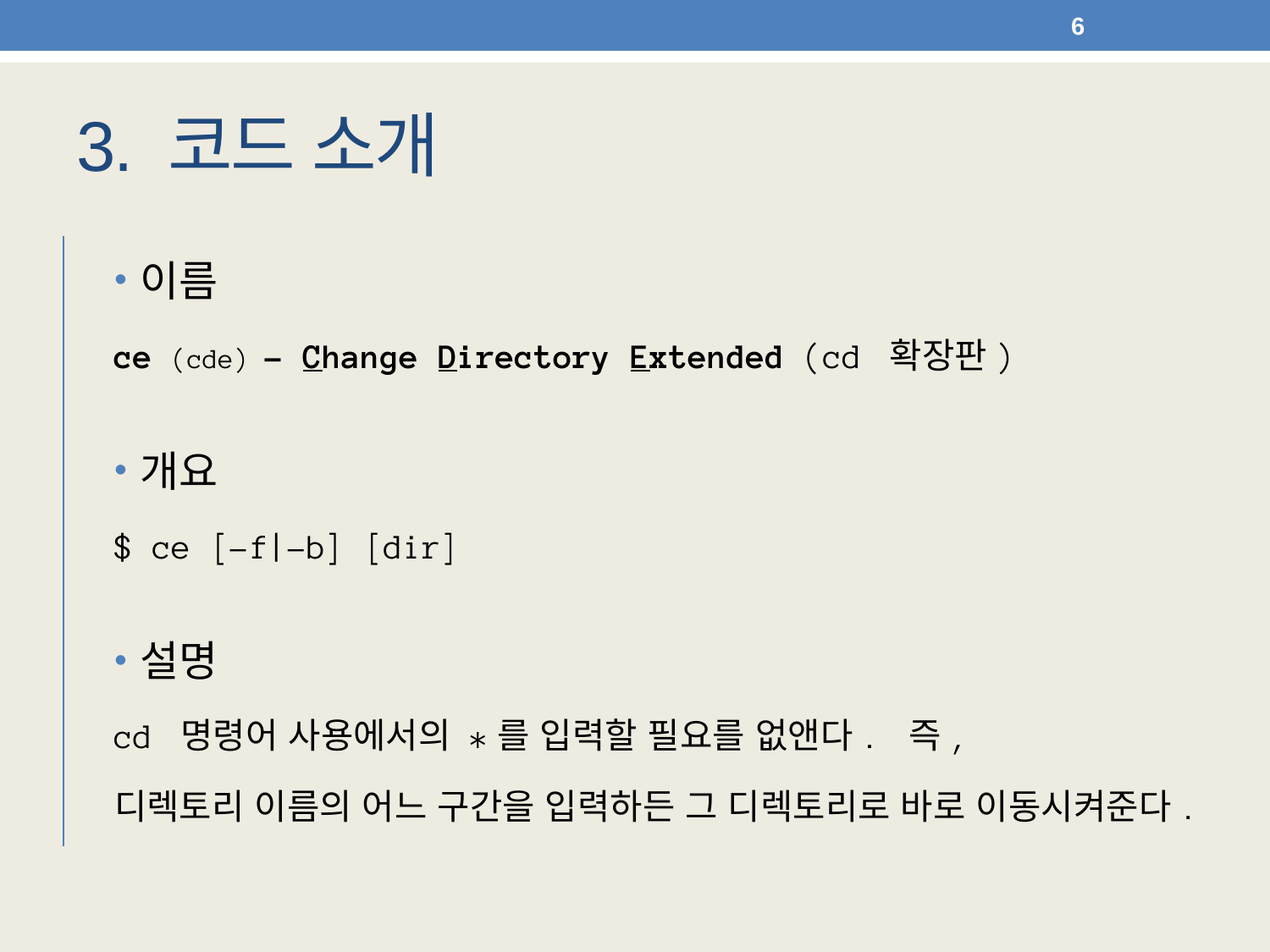

6
# 3. 코드 소개
이름
ce (cde) – Change Directory Extended (cd 확장판)

개요
$ ce [-f|-b] [dir]

설명
cd 명령어 사용에서의 *를 입력할 필요를 없앤다. 즉,
디렉토리 이름의 어느 구간을 입력하든 그 디렉토리로 바로 이동시켜준다.